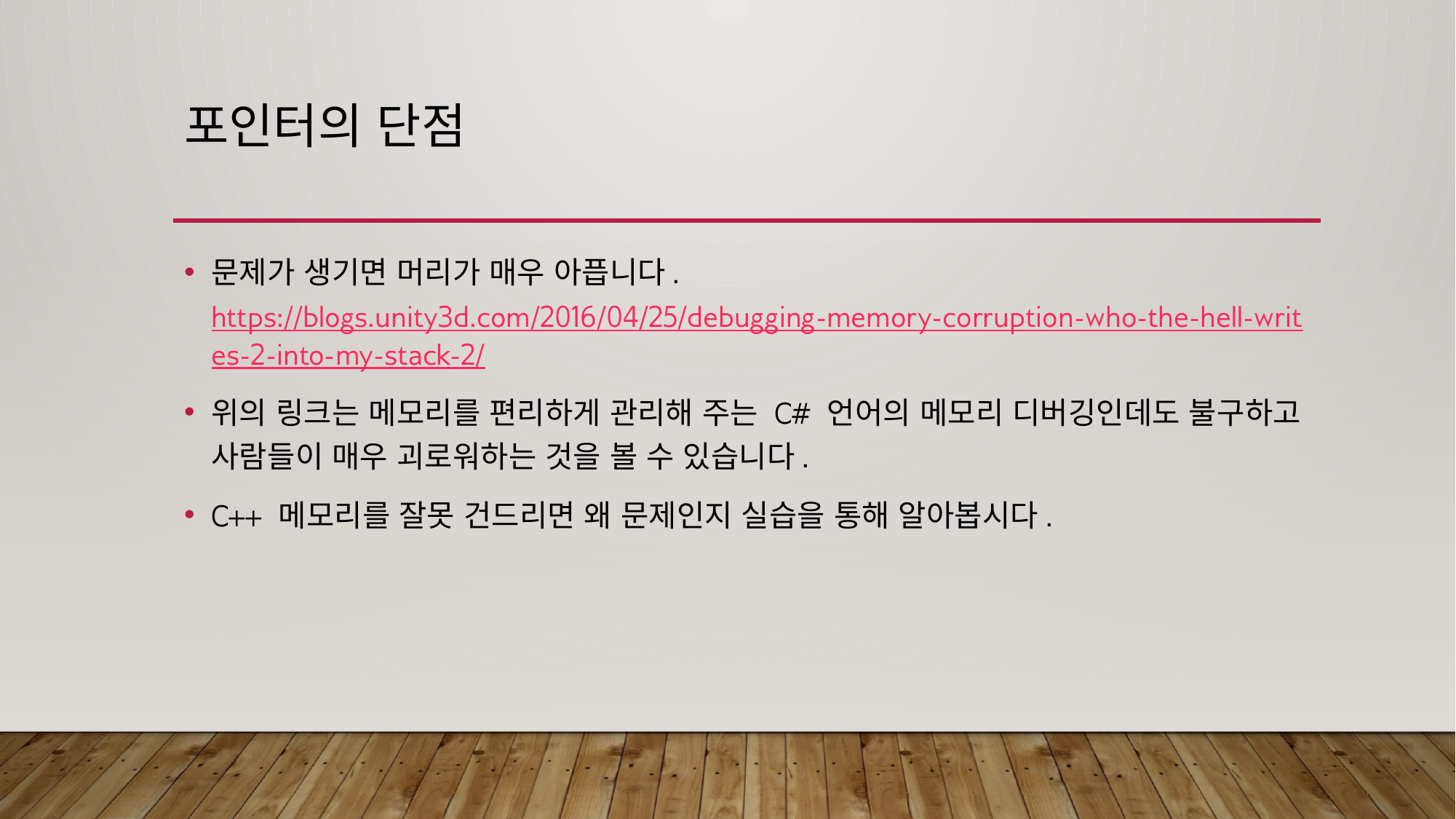

# 포인터의 단점
문제가 생기면 머리가 매우 아픕니다. https://blogs.unity3d.com/2016/04/25/debugging-memory-corruption-who-the-hell-writes-2-into-my-stack-2/
위의 링크는 메모리를 편리하게 관리해 주는 C# 언어의 메모리 디버깅인데도 불구하고 사람들이 매우 괴로워하는 것을 볼 수 있습니다.
C++ 메모리를 잘못 건드리면 왜 문제인지 실습을 통해 알아봅시다.